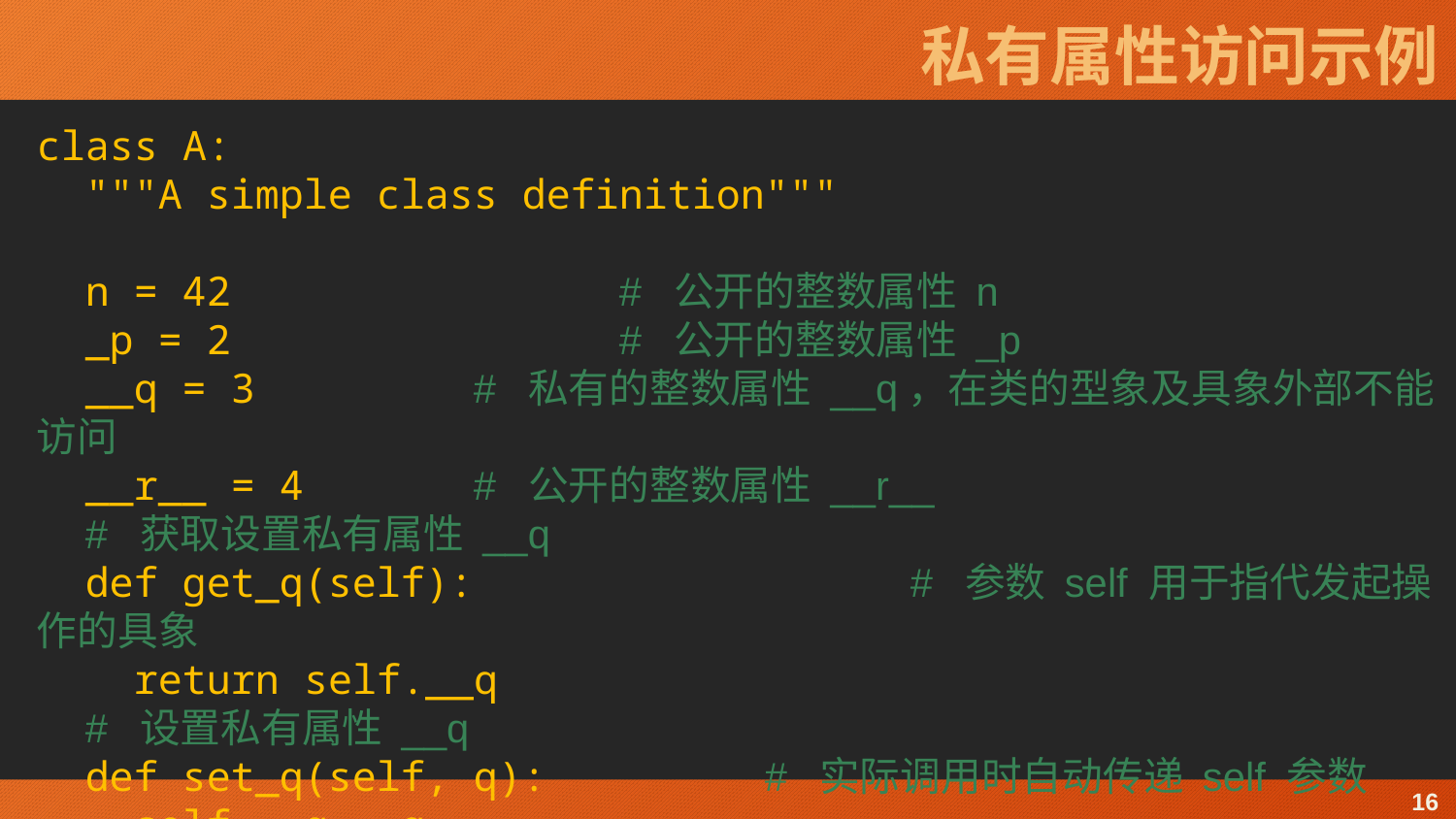

# 私有属性访问示例
class A:
  """A simple class definition"""

  n = 42			#  公开的整数属性 n
  _p = 2			#  公开的整数属性 _p
  __q = 3		#  私有的整数属性 __q，在类的型象及具象外部不能访问
  __r__ = 4		#  公开的整数属性 __r__
  #  获取设置私有属性 __q
  def get_q(self):			#  参数 self 用于指代发起操作的具象
    return self.__q
  #  设置私有属性 __q
  def set_q(self, q):		#  实际调用时自动传递 self 参数
    self.__q = q
16